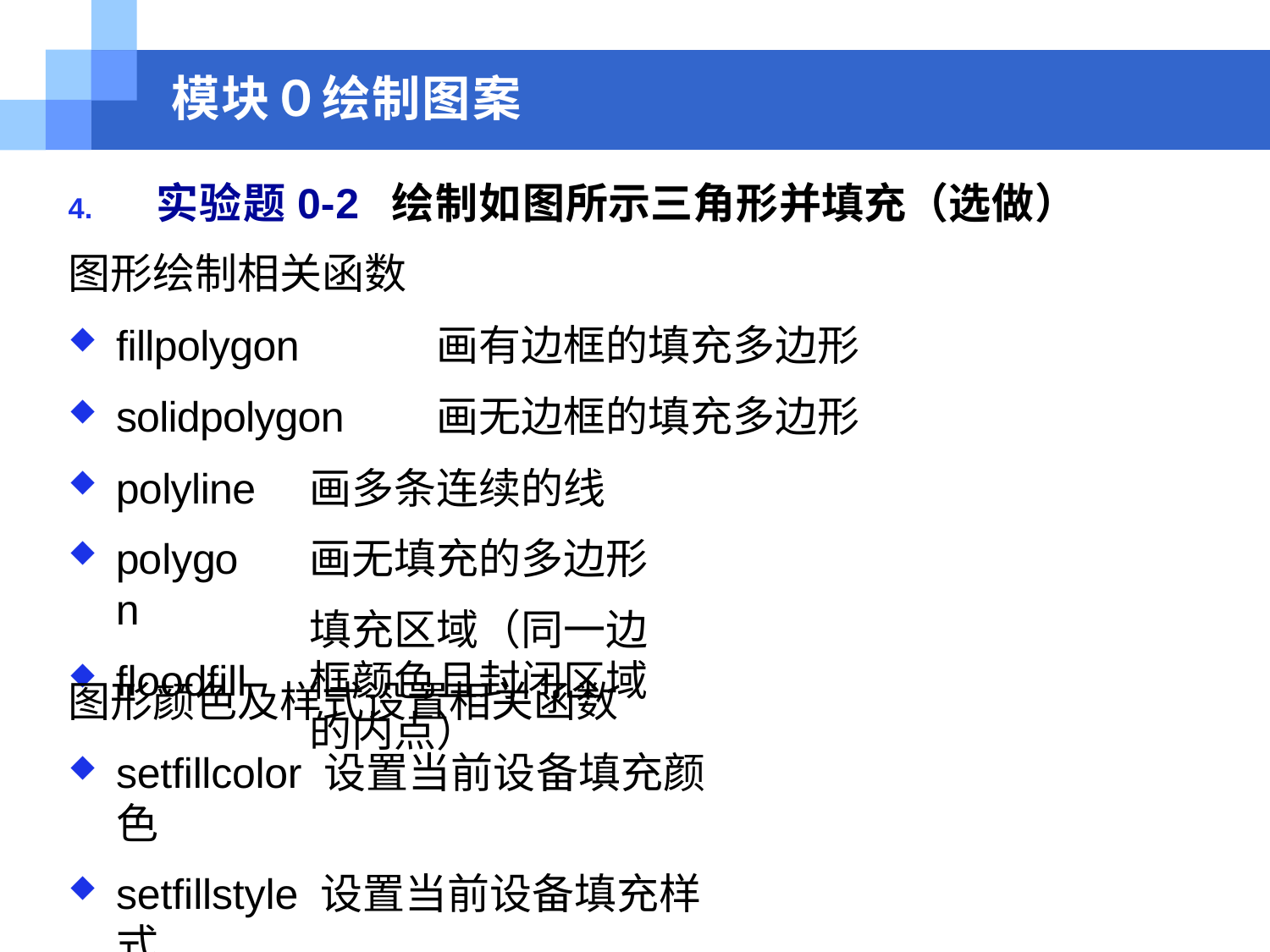

# 模块０绘制图案
4.	实验题0-2	绘制如图所示三角形并填充（选做）
图形绘制相关函数
fillpolygon
solidpolygon
画有边框的填充多边形
画无边框的填充多边形
polyline
polygon
floodfill
画多条连续的线  画无填充的多边形
填充区域（同一边框颜色且封闭区域的内点）
图形颜色及样式设置相关函数
setfillcolor 设置当前设备填充颜色
setfillstyle 设置当前设备填充样式